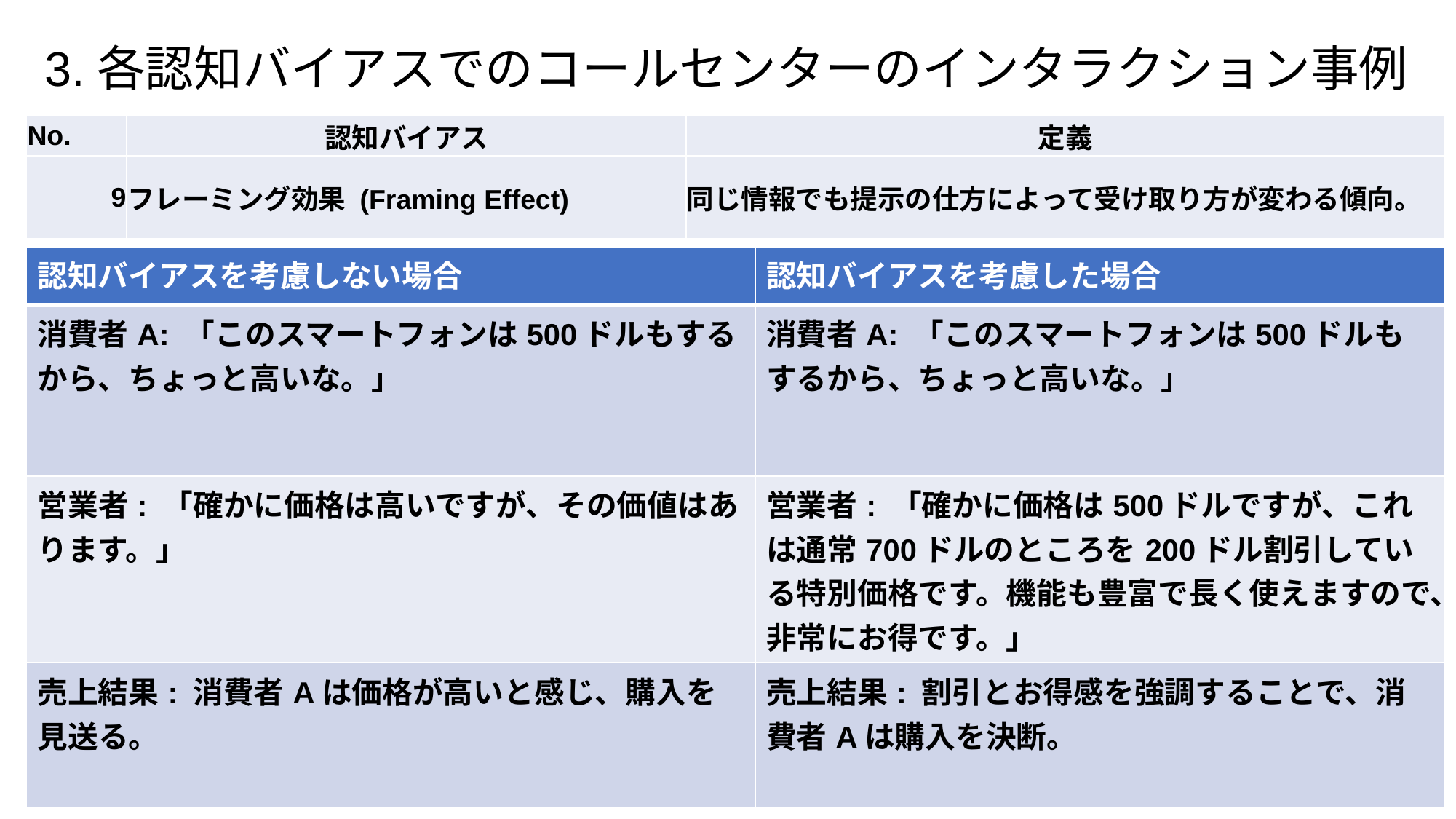

# 3.各認知バイアスでのコールセンターのインタラクション事例
| No. | 認知バイアス | 定義 |
| --- | --- | --- |
| 9 | フレーミング効果 (Framing Effect) | 同じ情報でも提示の仕方によって受け取り方が変わる傾向。 |
| 認知バイアスを考慮しない場合 | 認知バイアスを考慮した場合 |
| --- | --- |
| 消費者A: 「このスマートフォンは500ドルもするから、ちょっと高いな。」 | 消費者A: 「このスマートフォンは500ドルもするから、ちょっと高いな。」 |
| 営業者: 「確かに価格は高いですが、その価値はあります。」 | 営業者: 「確かに価格は500ドルですが、これは通常700ドルのところを200ドル割引している特別価格です。機能も豊富で長く使えますので、非常にお得です。」 |
| 売上結果: 消費者Aは価格が高いと感じ、購入を見送る。 | 売上結果: 割引とお得感を強調することで、消費者Aは購入を決断。 |
sss